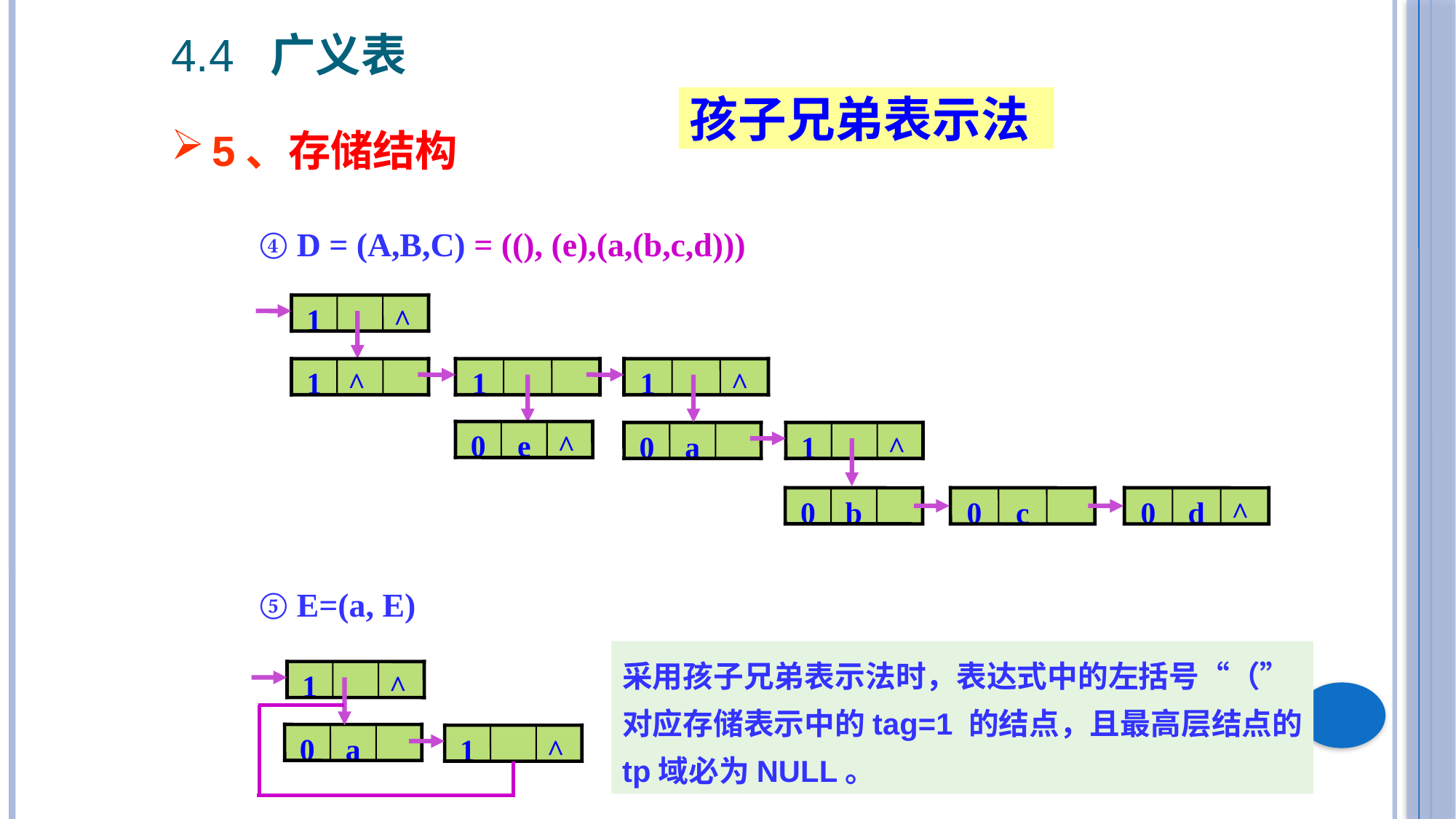

4.4  广义表
孩子兄弟表示法
5、存储结构

④ D = (A,B,C) = ((), (e),(a,(b,c,d)))

⑤ E=(a, E)

1

^

1

^

1

1

^

0

e

^

0

a

1

^

0

b

0

c

0

d

^

采用孩子兄弟表示法时，表达式中的左括号“（”
对应存储表示中的tag=1 的结点，且最高层结点的
tp域必为NULL。
1

^

0

a

1

^